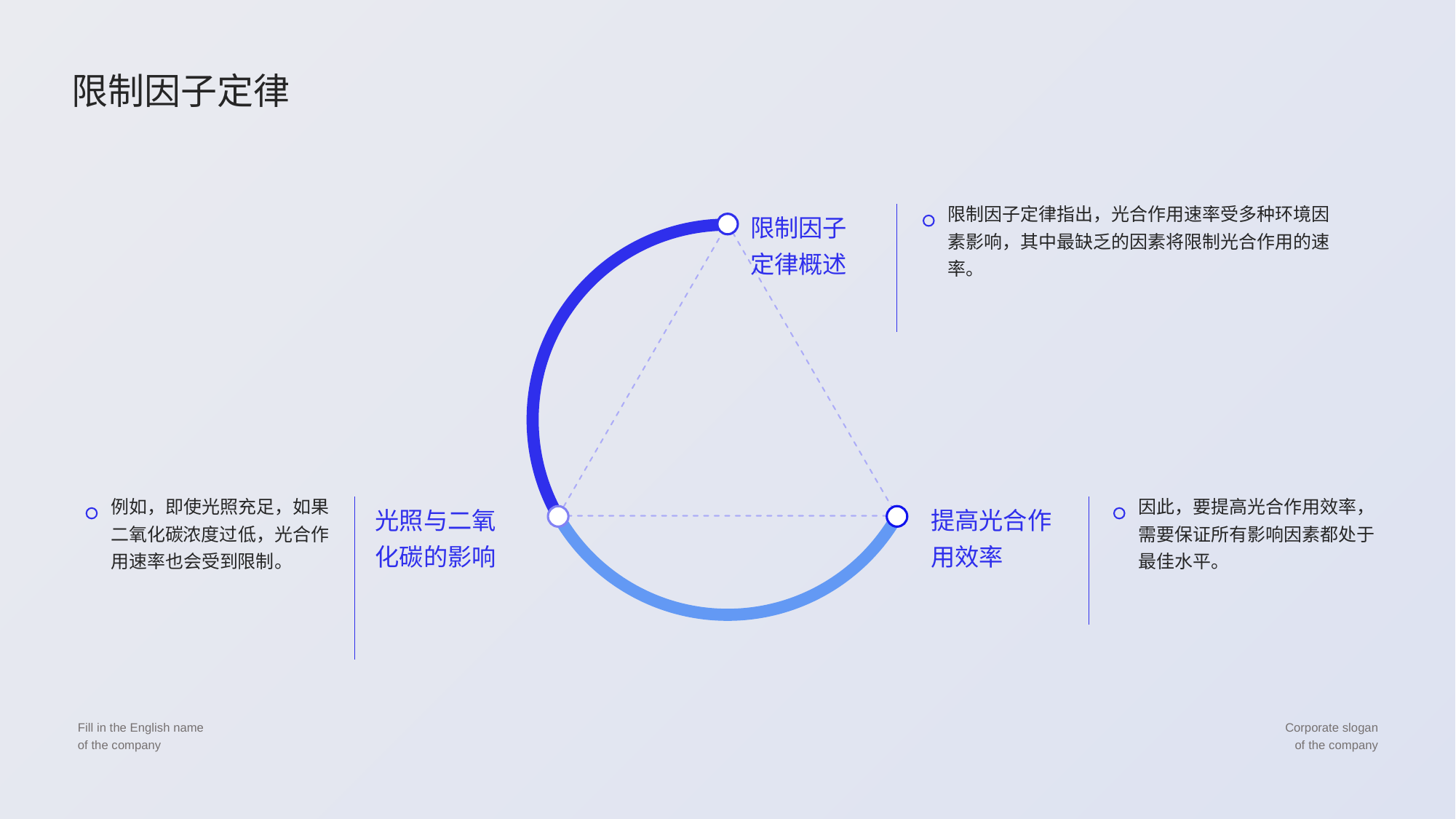

限制因子定律

限制因子定律指出，光合作用速率受多种环境因素影响，其中最缺乏的因素将限制光合作用的速率。

限制因子定律概述

例如，即使光照充足，如果二氧化碳浓度过低，光合作用速率也会受到限制。
因此，要提高光合作用效率，需要保证所有影响因素都处于最佳水平。

光照与二氧化碳的影响
提高光合作用效率

Fill in the English name
of the company
Corporate slogan
of the company